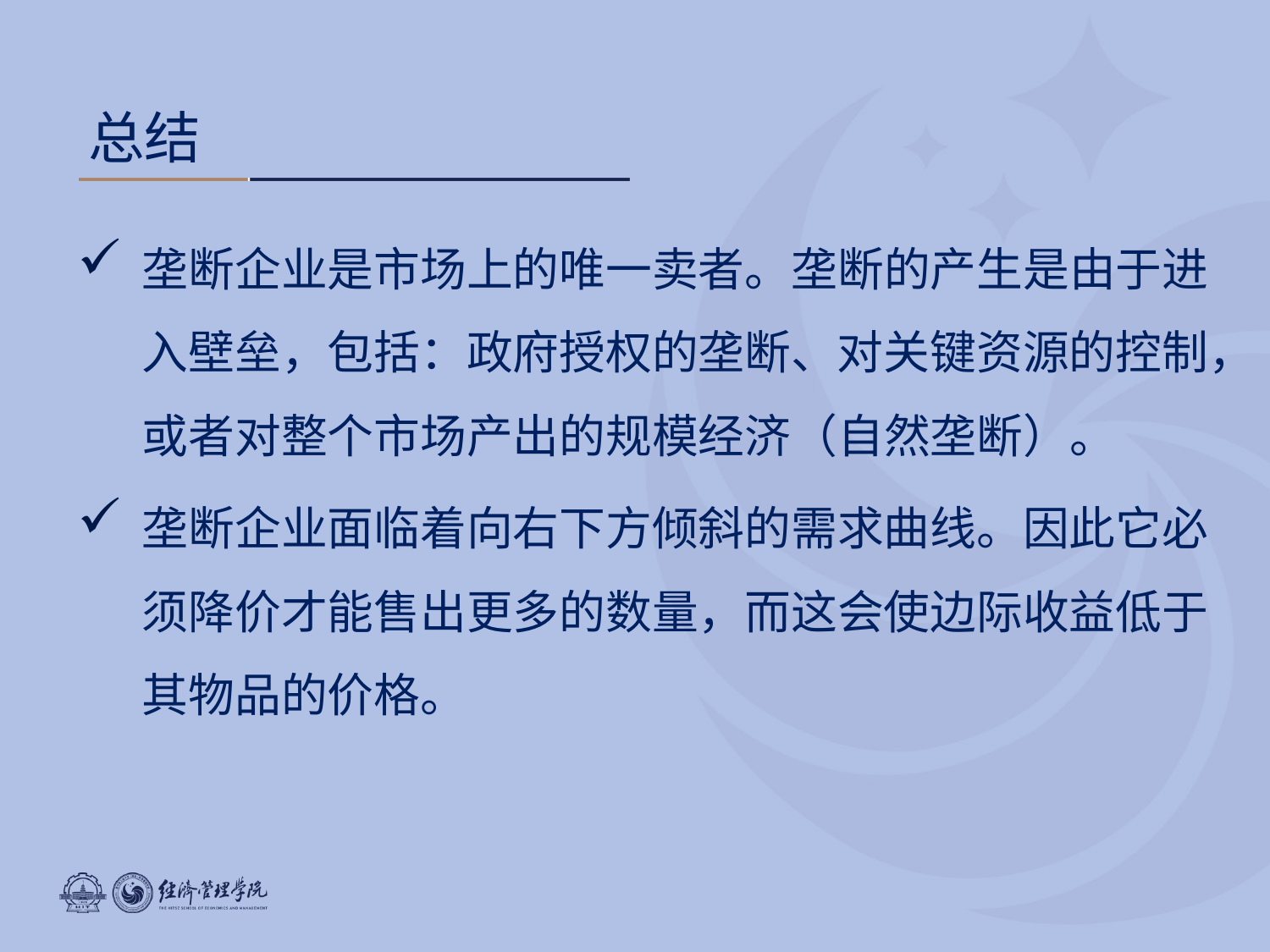

总结
垄断企业是市场上的唯一卖者。垄断的产生是由于进入壁垒，包括：政府授权的垄断、对关键资源的控制，或者对整个市场产出的规模经济（自然垄断）。
垄断企业面临着向右下方倾斜的需求曲线。因此它必须降价才能售出更多的数量，而这会使边际收益低于其物品的价格。